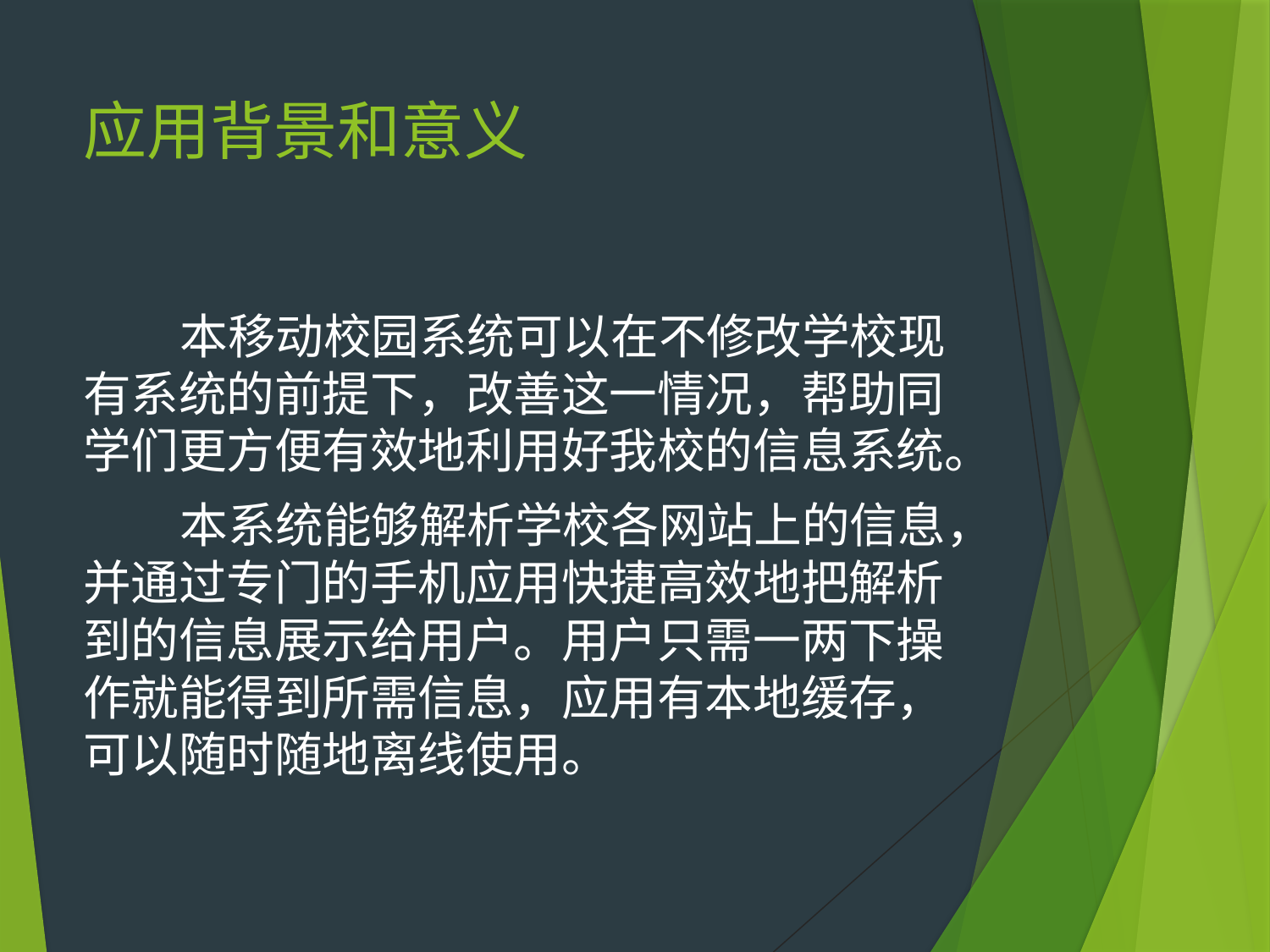

# 应用背景和意义
本移动校园系统可以在不修改学校现有系统的前提下，改善这一情况，帮助同学们更方便有效地利用好我校的信息系统。
本系统能够解析学校各网站上的信息，并通过专门的手机应用快捷高效地把解析到的信息展示给用户。用户只需一两下操作就能得到所需信息，应用有本地缓存，可以随时随地离线使用。